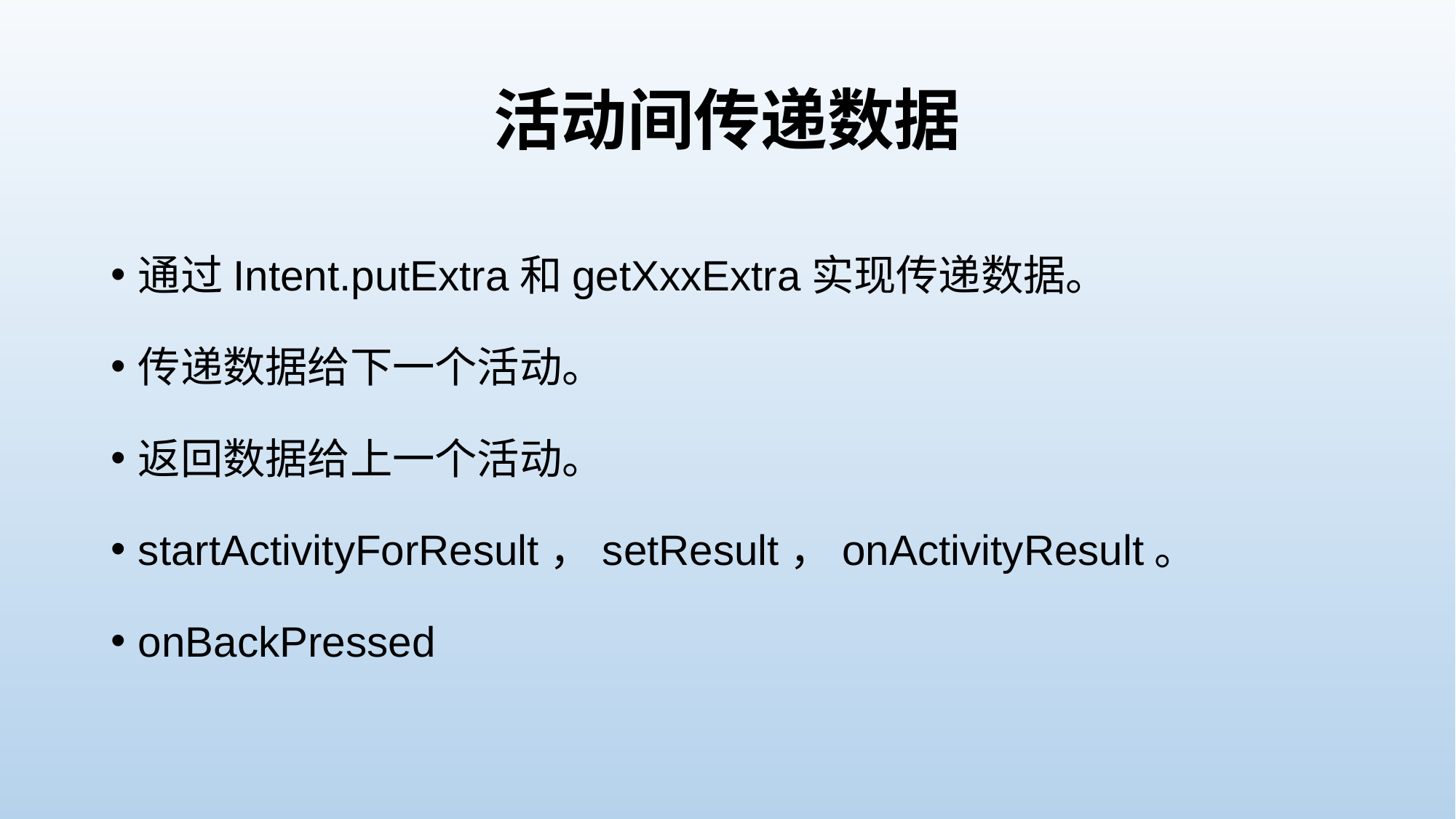

# 活动间传递数据
通过Intent.putExtra和getXxxExtra实现传递数据。
传递数据给下一个活动。
返回数据给上一个活动。
startActivityForResult，setResult，onActivityResult。
onBackPressed